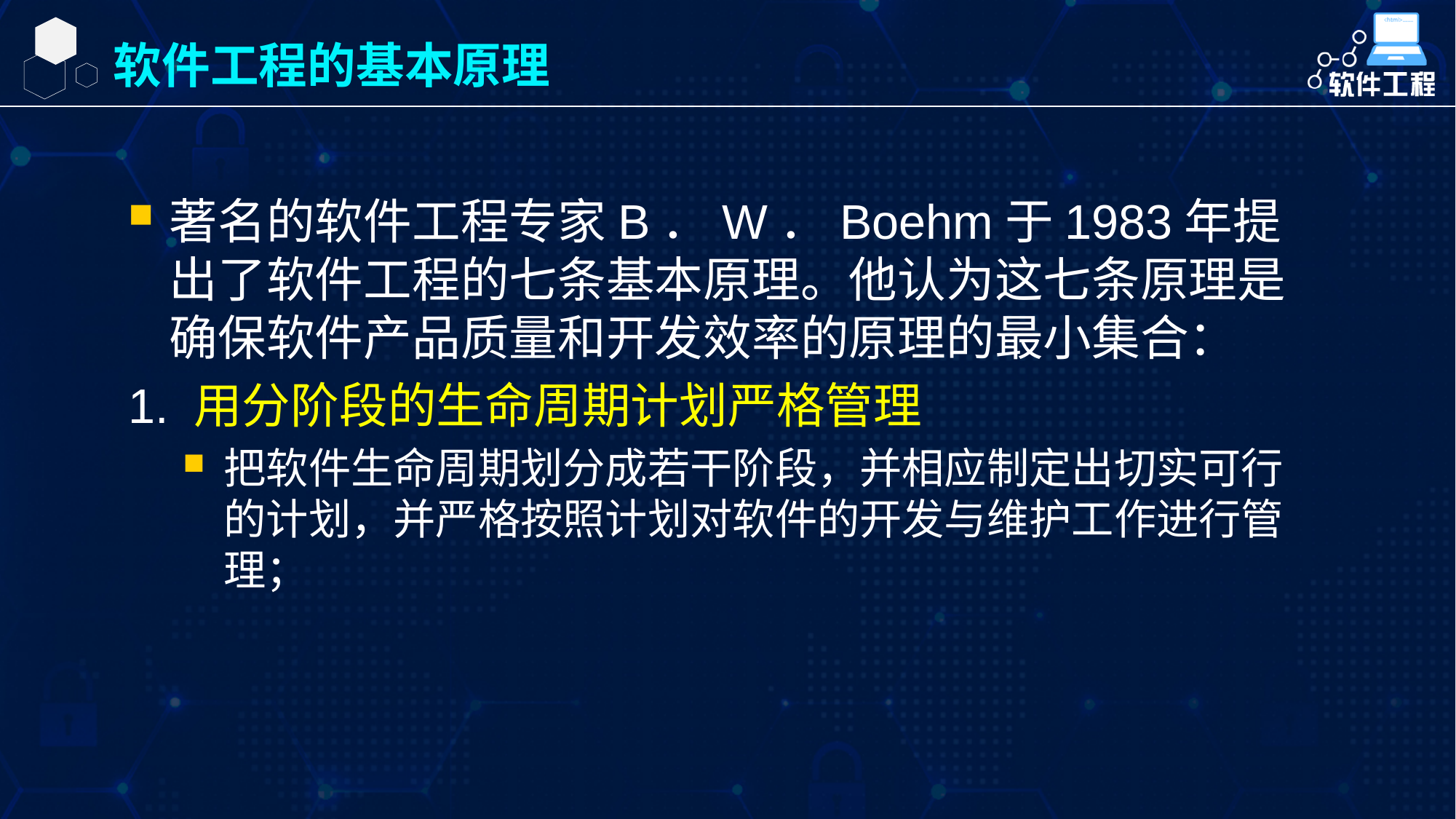

软件工程的基本原理

著名的软件工程专家B．W．Boehm于1983年提出了软件工程的七条基本原理。他认为这七条原理是确保软件产品质量和开发效率的原理的最小集合：
1. 用分阶段的生命周期计划严格管理
把软件生命周期划分成若干阶段，并相应制定出切实可行的计划，并严格按照计划对软件的开发与维护工作进行管理；